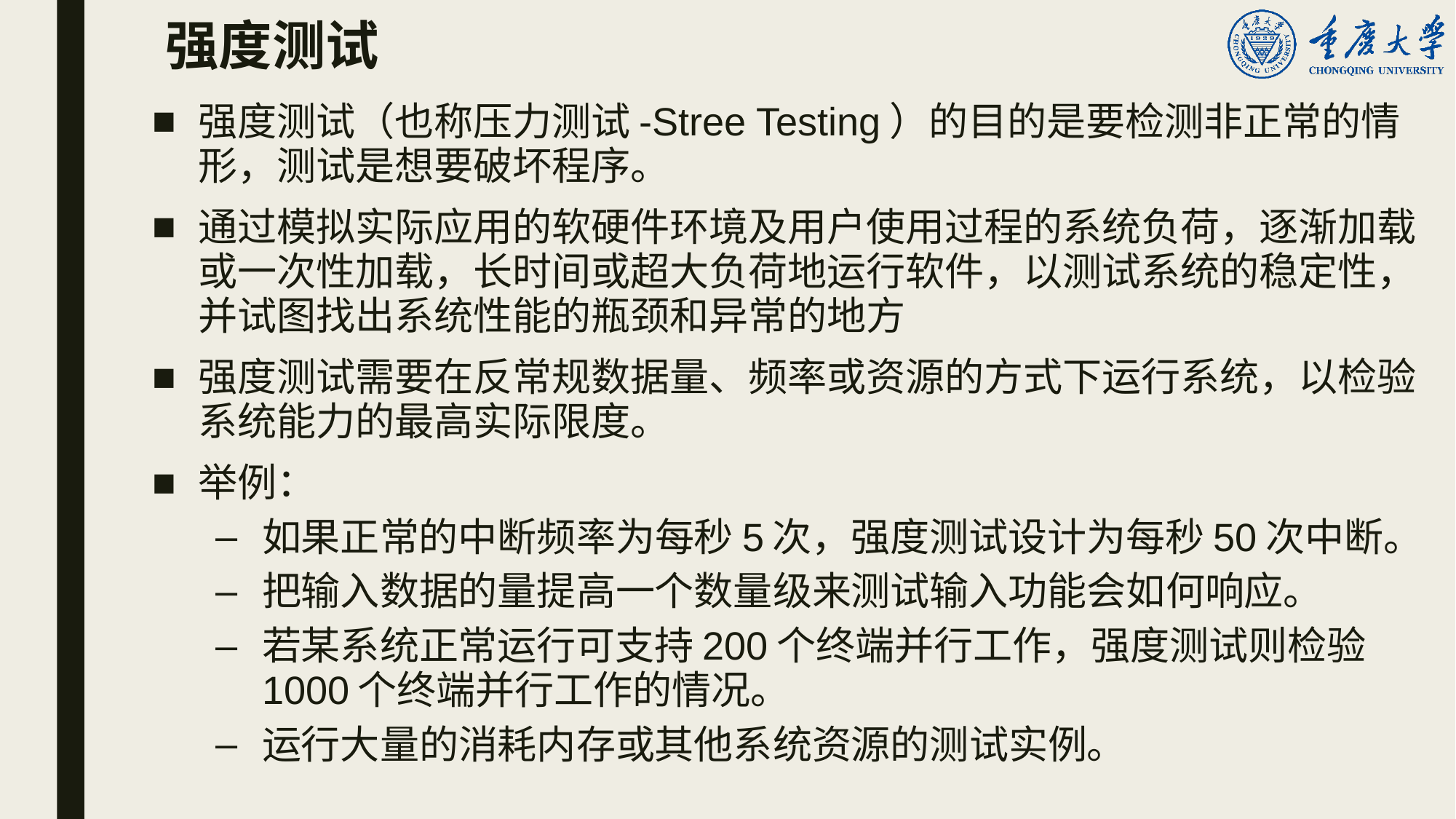

# 强度测试
强度测试（也称压力测试-Stree Testing）的目的是要检测非正常的情形，测试是想要破坏程序。
通过模拟实际应用的软硬件环境及用户使用过程的系统负荷，逐渐加载或一次性加载，长时间或超大负荷地运行软件，以测试系统的稳定性，并试图找出系统性能的瓶颈和异常的地方
强度测试需要在反常规数据量、频率或资源的方式下运行系统，以检验系统能力的最高实际限度。
举例：
如果正常的中断频率为每秒5次，强度测试设计为每秒50次中断。
把输入数据的量提高一个数量级来测试输入功能会如何响应。
若某系统正常运行可支持200个终端并行工作，强度测试则检验1000个终端并行工作的情况。
运行大量的消耗内存或其他系统资源的测试实例。